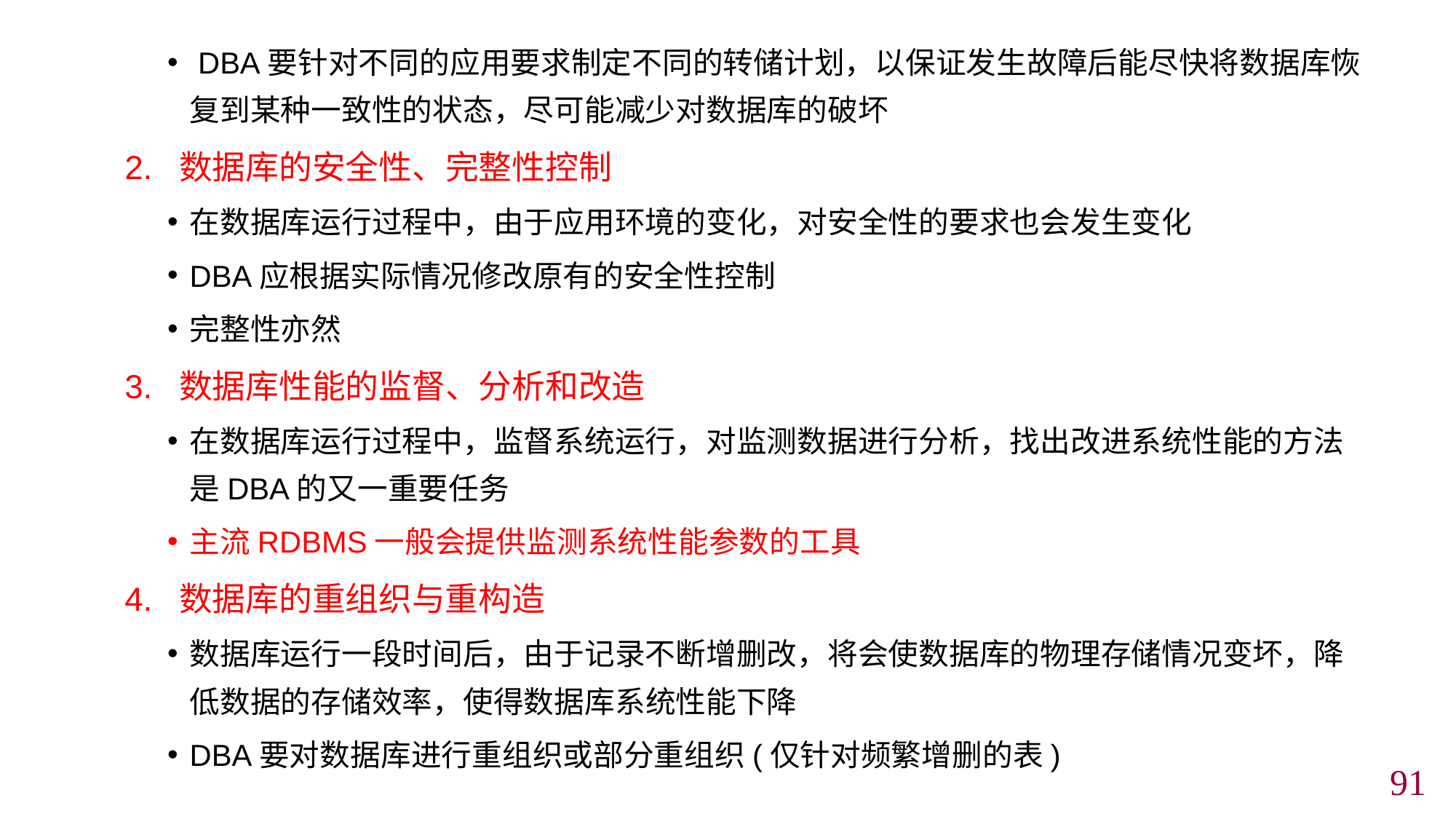

DBA要针对不同的应用要求制定不同的转储计划，以保证发生故障后能尽快将数据库恢复到某种一致性的状态，尽可能减少对数据库的破坏
数据库的安全性、完整性控制
在数据库运行过程中，由于应用环境的变化，对安全性的要求也会发生变化
DBA应根据实际情况修改原有的安全性控制
完整性亦然
数据库性能的监督、分析和改造
在数据库运行过程中，监督系统运行，对监测数据进行分析，找出改进系统性能的方法是DBA的又一重要任务
主流RDBMS一般会提供监测系统性能参数的工具
数据库的重组织与重构造
数据库运行一段时间后，由于记录不断增删改，将会使数据库的物理存储情况变坏，降低数据的存储效率，使得数据库系统性能下降
DBA要对数据库进行重组织或部分重组织(仅针对频繁增删的表)
91